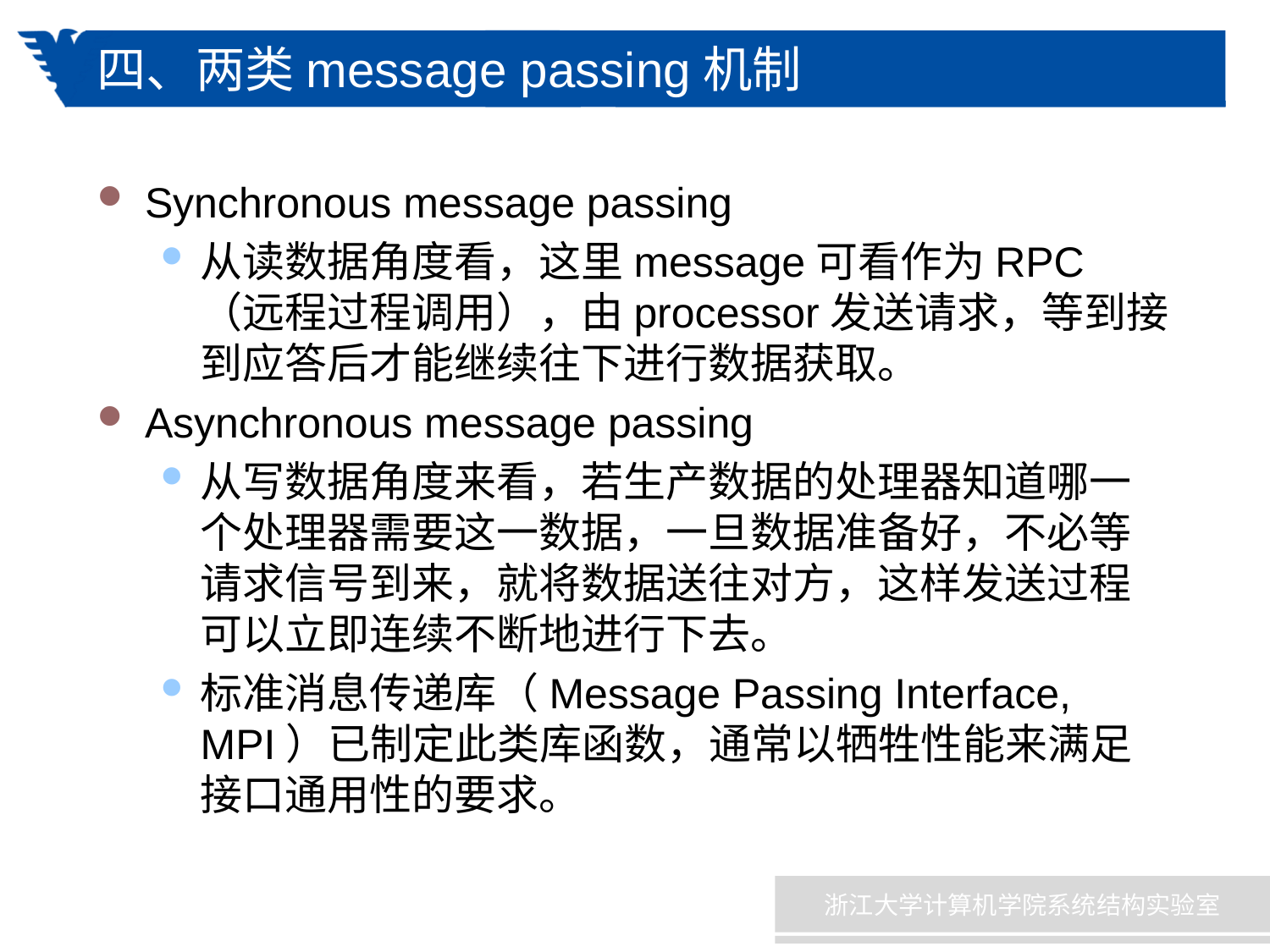

# 四、两类message passing机制
Synchronous message passing
从读数据角度看，这里message可看作为RPC（远程过程调用），由processor发送请求，等到接到应答后才能继续往下进行数据获取。
Asynchronous message passing
从写数据角度来看，若生产数据的处理器知道哪一个处理器需要这一数据，一旦数据准备好，不必等请求信号到来，就将数据送往对方，这样发送过程可以立即连续不断地进行下去。
标准消息传递库（Message Passing Interface, MPI）已制定此类库函数，通常以牺牲性能来满足接口通用性的要求。